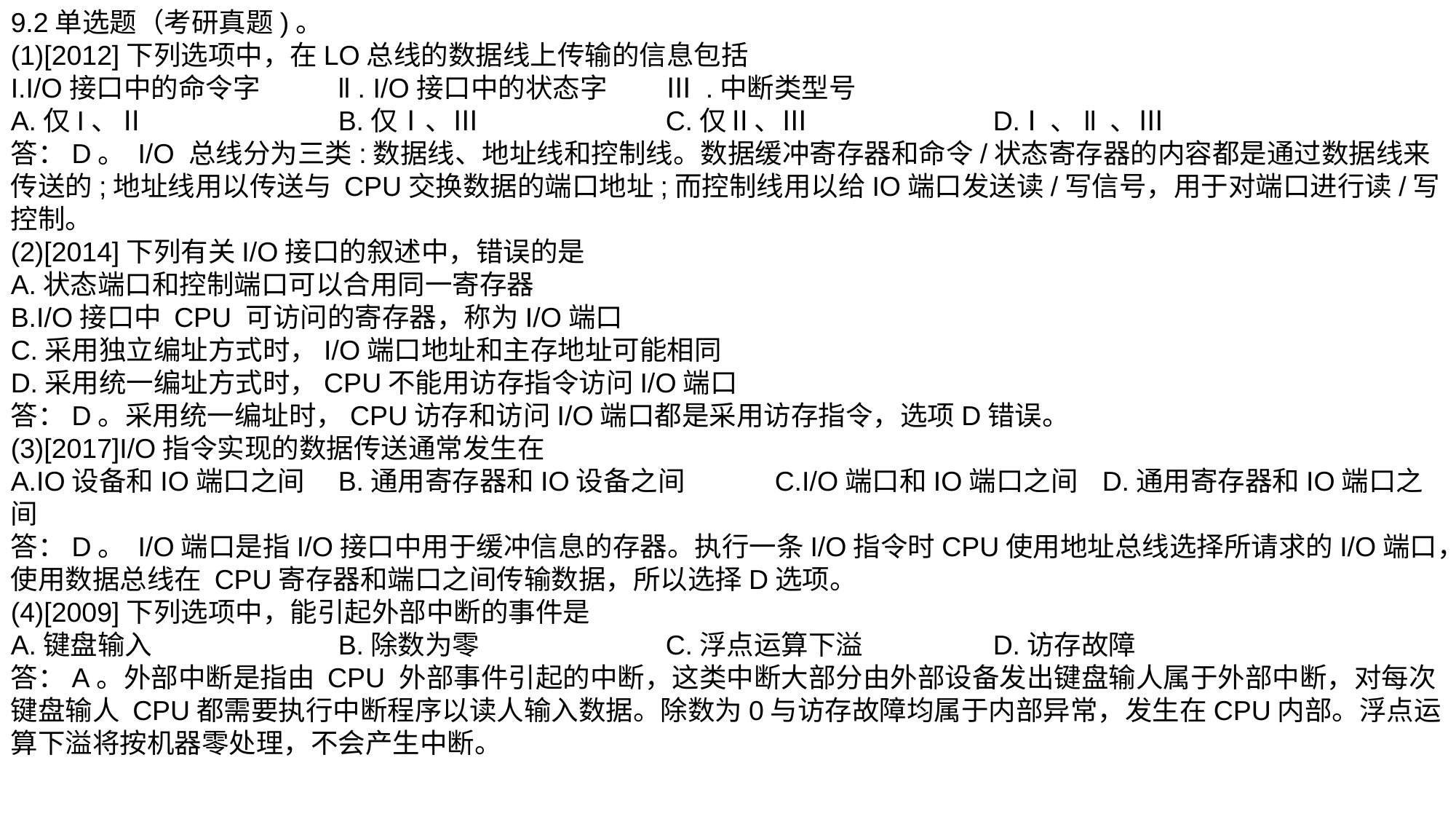

9.2单选题（考研真题)。
(1)[2012]下列选项中，在LO总线的数据线上传输的信息包括
I.I/O接口中的命令字	ll . I/O接口中的状态字	Ⅲ .中断类型号
A.仅I、Ⅱ		B.仅Ⅰ、Ⅲ		C.仅Ⅱ、Ⅲ		D. Ⅰ 、ll 、Ⅲ
答：D。 I/O 总线分为三类:数据线、地址线和控制线。数据缓冲寄存器和命令/状态寄存器的内容都是通过数据线来传送的;地址线用以传送与 CPU交换数据的端口地址;而控制线用以给IO端口发送读/写信号，用于对端口进行读/写控制。
(2)[2014]下列有关I/O接口的叙述中，错误的是
A.状态端口和控制端口可以合用同一寄存器
B.I/O接口中 CPU 可访问的寄存器，称为I/O端口
C.采用独立编址方式时，I/O端口地址和主存地址可能相同
D.采用统一编址方式时，CPU不能用访存指令访问I/O端口
答：D。采用统一编址时，CPU访存和访问I/O端口都是采用访存指令，选项D错误。
(3)[2017]I/O指令实现的数据传送通常发生在
A.IO设备和IO端口之间	B.通用寄存器和IO设备之间	C.I/O端口和IO端口之间	D.通用寄存器和IO端口之间
答：D。 I/O端口是指I/O接口中用于缓冲信息的存器。执行一条I/O指令时CPU使用地址总线选择所请求的I/O端口，使用数据总线在 CPU寄存器和端口之间传输数据，所以选择D选项。
(4)[2009]下列选项中，能引起外部中断的事件是
A.键盘输入		B.除数为零		C.浮点运算下溢		D.访存故障
答：A。外部中断是指由 CPU 外部事件引起的中断，这类中断大部分由外部设备发出键盘输人属于外部中断，对每次键盘输人 CPU都需要执行中断程序以读人输入数据。除数为0与访存故障均属于内部异常，发生在CPU内部。浮点运算下溢将按机器零处理，不会产生中断。